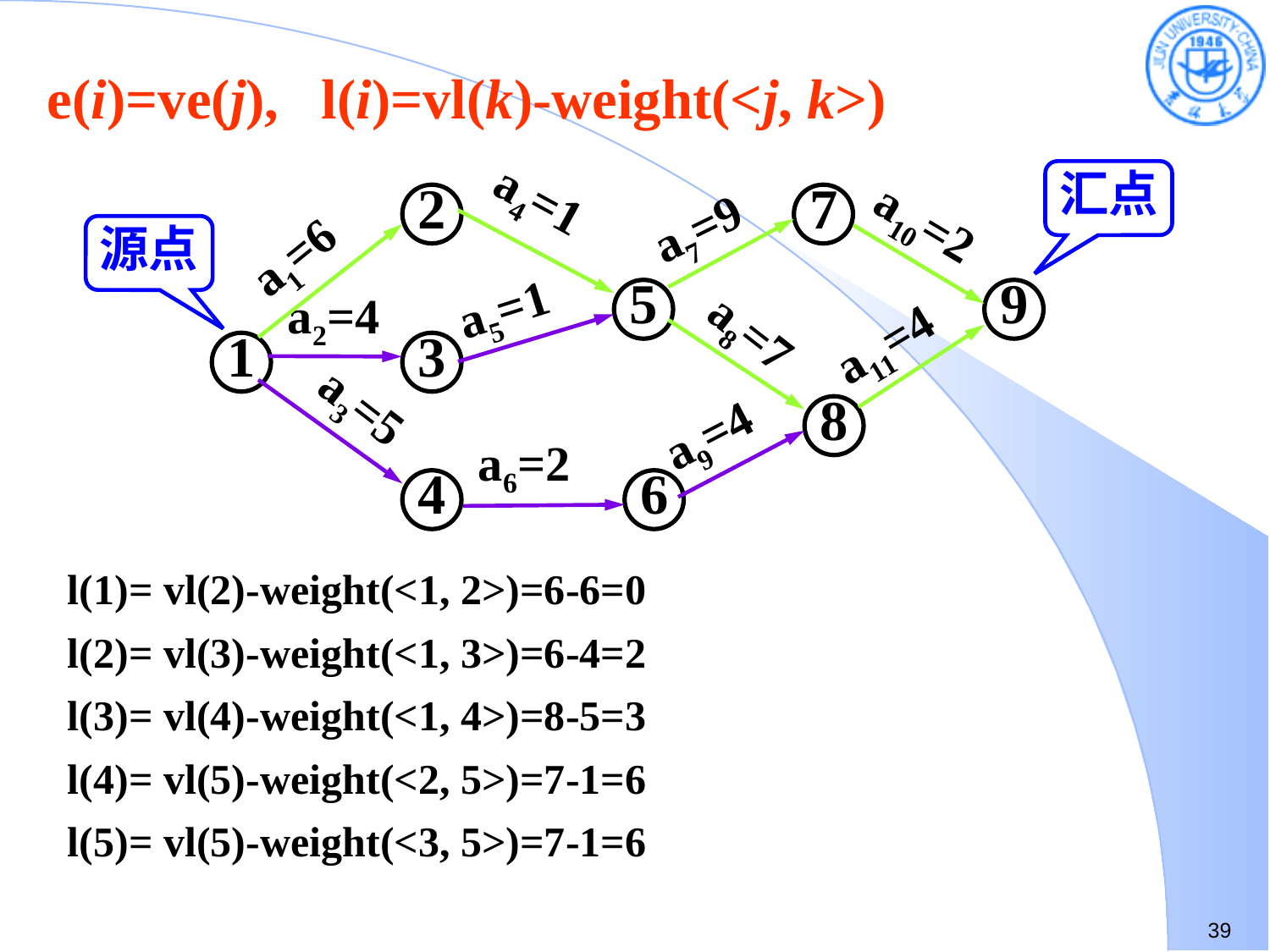

e(i)=ve(j),   l(i)=vl(k)-weight(<j, k>)
汇点

2

7

a7=9
a4=1
a10=2
a1=6
源点

5

9

a5=1
a2=4
a11=4
1

3

a8=7

8

a9=4
a3=5
a6=2

4

6

l(1)= vl(2)-weight(<1, 2>)=6-6=0
l(2)= vl(3)-weight(<1, 3>)=6-4=2
l(3)= vl(4)-weight(<1, 4>)=8-5=3
l(4)= vl(5)-weight(<2, 5>)=7-1=6
l(5)= vl(5)-weight(<3, 5>)=7-1=6